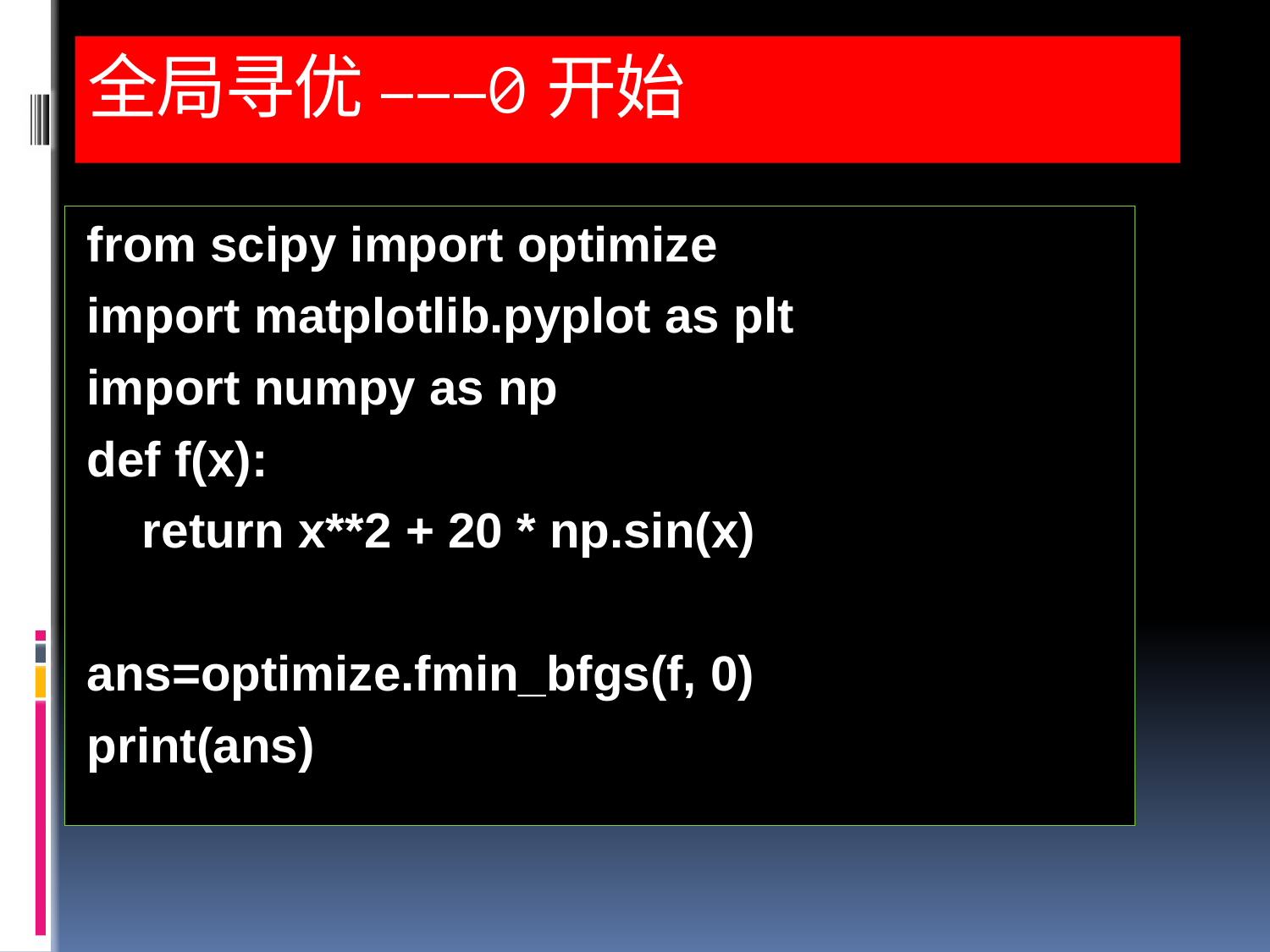

# 全局寻优---0开始
from scipy import optimize
import matplotlib.pyplot as plt
import numpy as np
def f(x):
    return x**2 + 20 * np.sin(x)

ans=optimize.fmin_bfgs(f, 0)
print(ans)